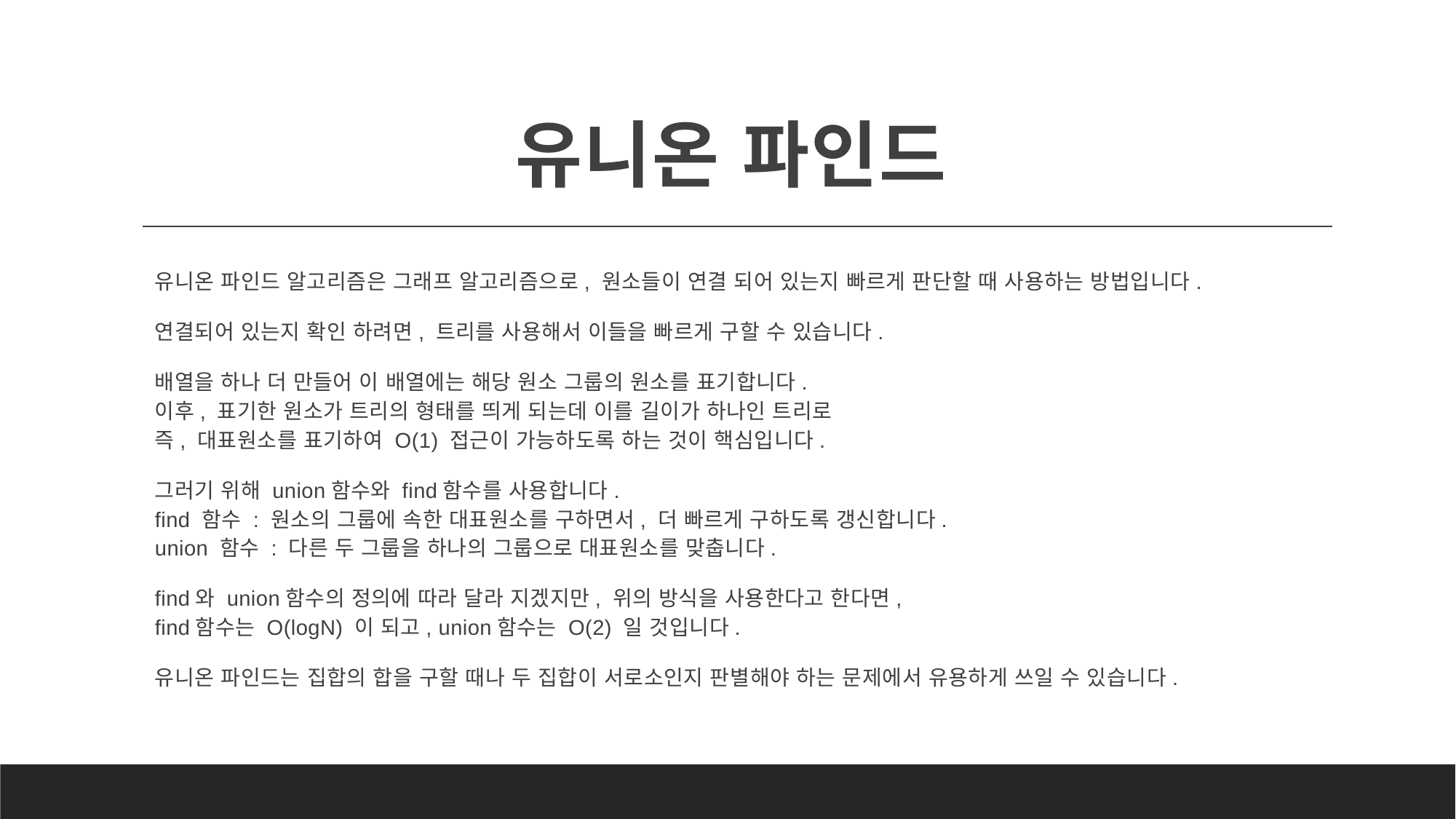

# 유니온 파인드
유니온 파인드 알고리즘은 그래프 알고리즘으로, 원소들이 연결 되어 있는지 빠르게 판단할 때 사용하는 방법입니다.
연결되어 있는지 확인 하려면, 트리를 사용해서 이들을 빠르게 구할 수 있습니다.
배열을 하나 더 만들어 이 배열에는 해당 원소 그룹의 원소를 표기합니다.
이후, 표기한 원소가 트리의 형태를 띄게 되는데 이를 길이가 하나인 트리로
즉, 대표원소를 표기하여 O(1) 접근이 가능하도록 하는 것이 핵심입니다.
그러기 위해 union함수와 find함수를 사용합니다.
find 함수 : 원소의 그룹에 속한 대표원소를 구하면서, 더 빠르게 구하도록 갱신합니다.
union 함수 : 다른 두 그룹을 하나의 그룹으로 대표원소를 맞춥니다.
find와 union함수의 정의에 따라 달라 지겠지만, 위의 방식을 사용한다고 한다면,
find함수는 O(logN) 이 되고, union함수는 O(2) 일 것입니다.
유니온 파인드는 집합의 합을 구할 때나 두 집합이 서로소인지 판별해야 하는 문제에서 유용하게 쓰일 수 있습니다.